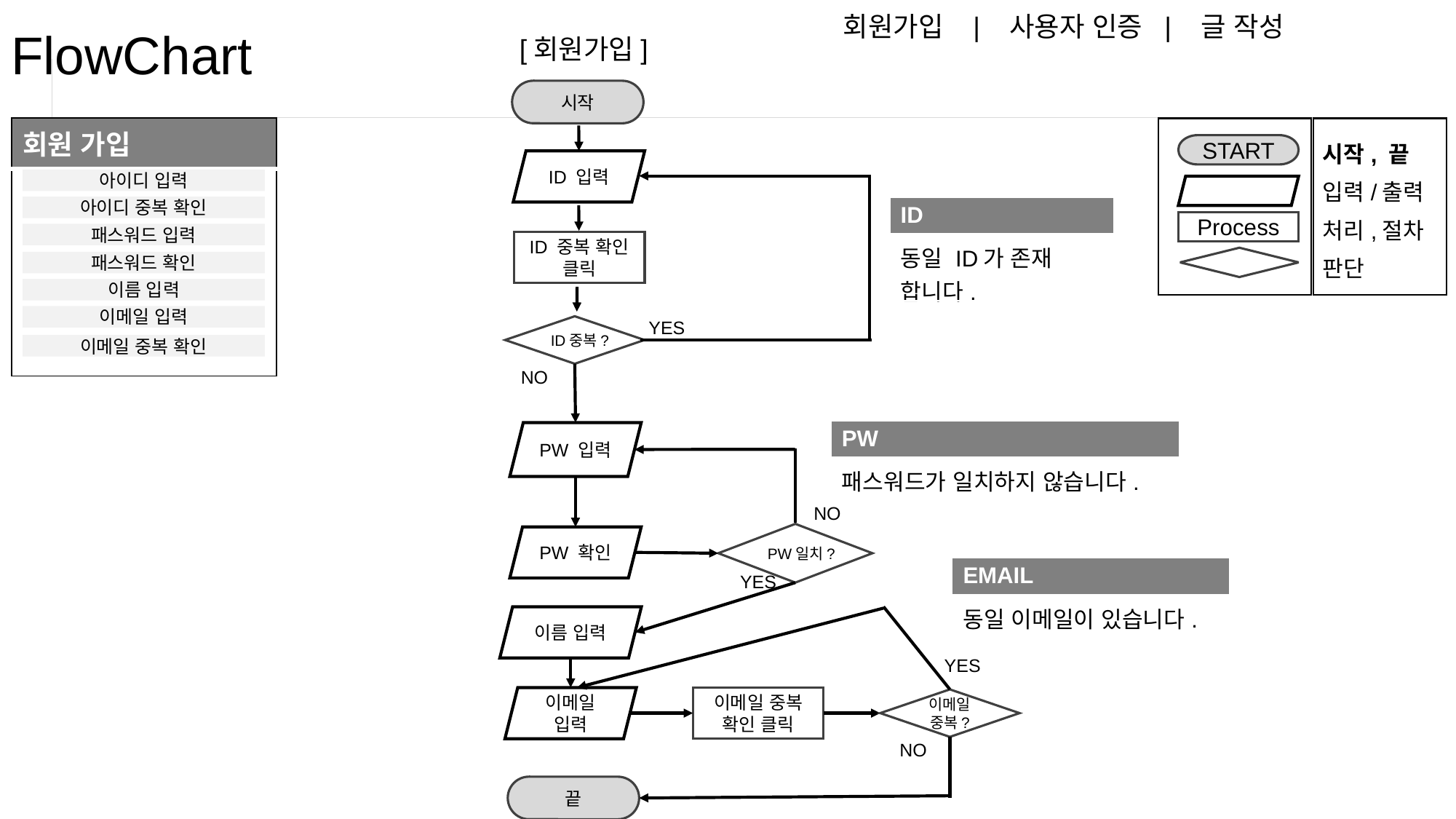

회원가입   |   사용자 인증  |   글 작성
# FlowChart
[회원가입]
시작
| 회원 가입 |
| --- |
|  |

| 시작, 끝 |
| --- |
| 입력/출력 |
| 처리,절차 |
| 판단 |
START
ID 입력
아이디 입력

아이디 중복 확인
| ID |
| --- |
| 동일 ID가 존재 합니다. |
Process
패스워드 입력
ID 중복 확인 클릭

패스워드 확인
이름 입력
이메일 입력
YES
ID중복?
이메일 중복 확인
NO
| PW |
| --- |
| 패스워드가 일치하지 않습니다. |
PW 입력
NO
PW일치?
PW 확인
| EMAIL |
| --- |
| 동일 이메일이 있습니다. |
YES
이름 입력
YES
이메일 입력
이메일 중복 확인 클릭
이메일 중복?
NO
끝